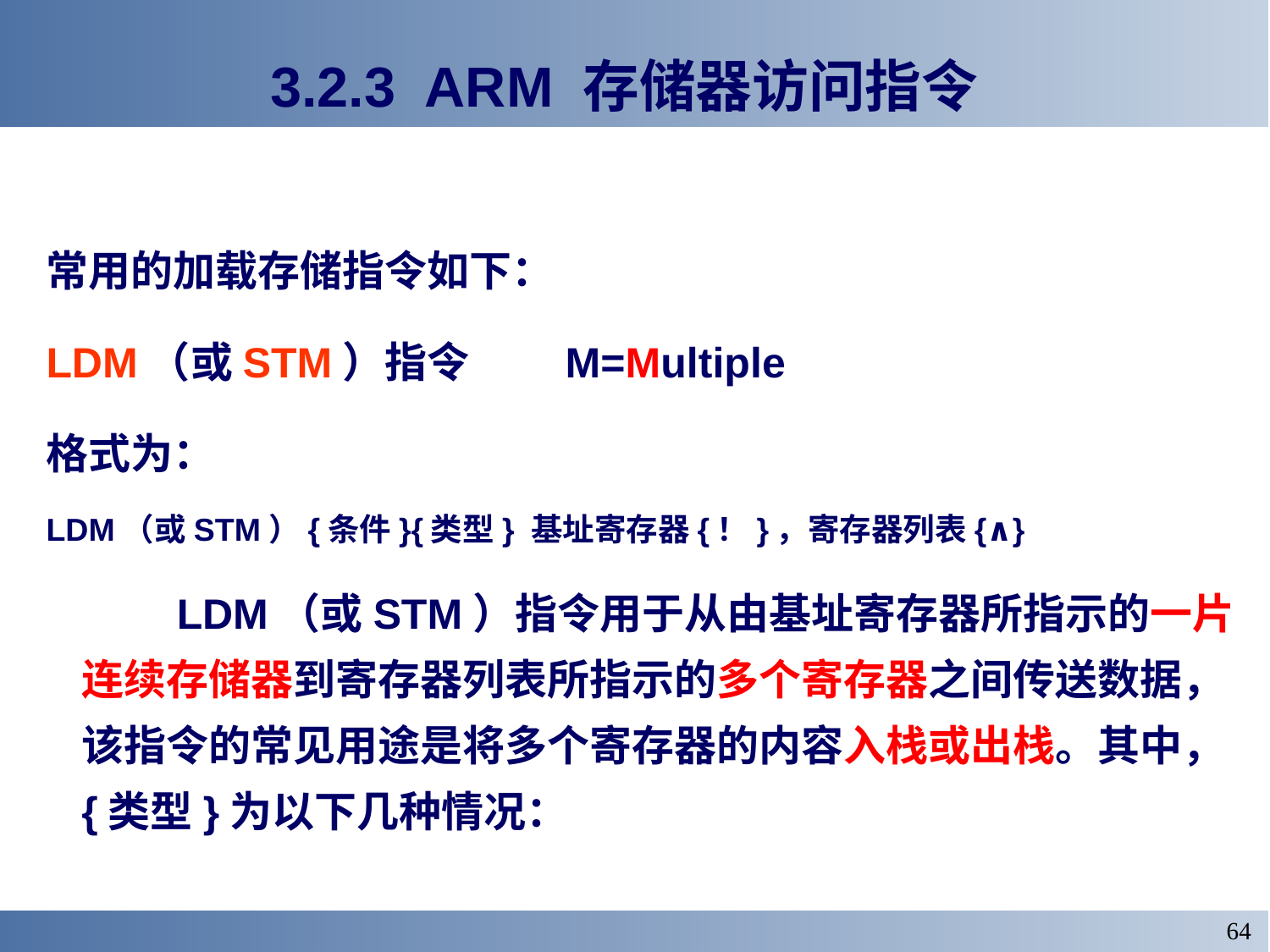

# 3.2.3  ARM 存储器访问指令
常用的加载存储指令如下：
LDM（或STM）指令         M=Multiple
格式为：
LDM（或STM）{条件}{类型} 基址寄存器{！}，寄存器列表{∧}
           LDM（或STM）指令用于从由基址寄存器所指示的一片连续存储器到寄存器列表所指示的多个寄存器之间传送数据，该指令的常见用途是将多个寄存器的内容入栈或出栈。其中，{类型}为以下几种情况：